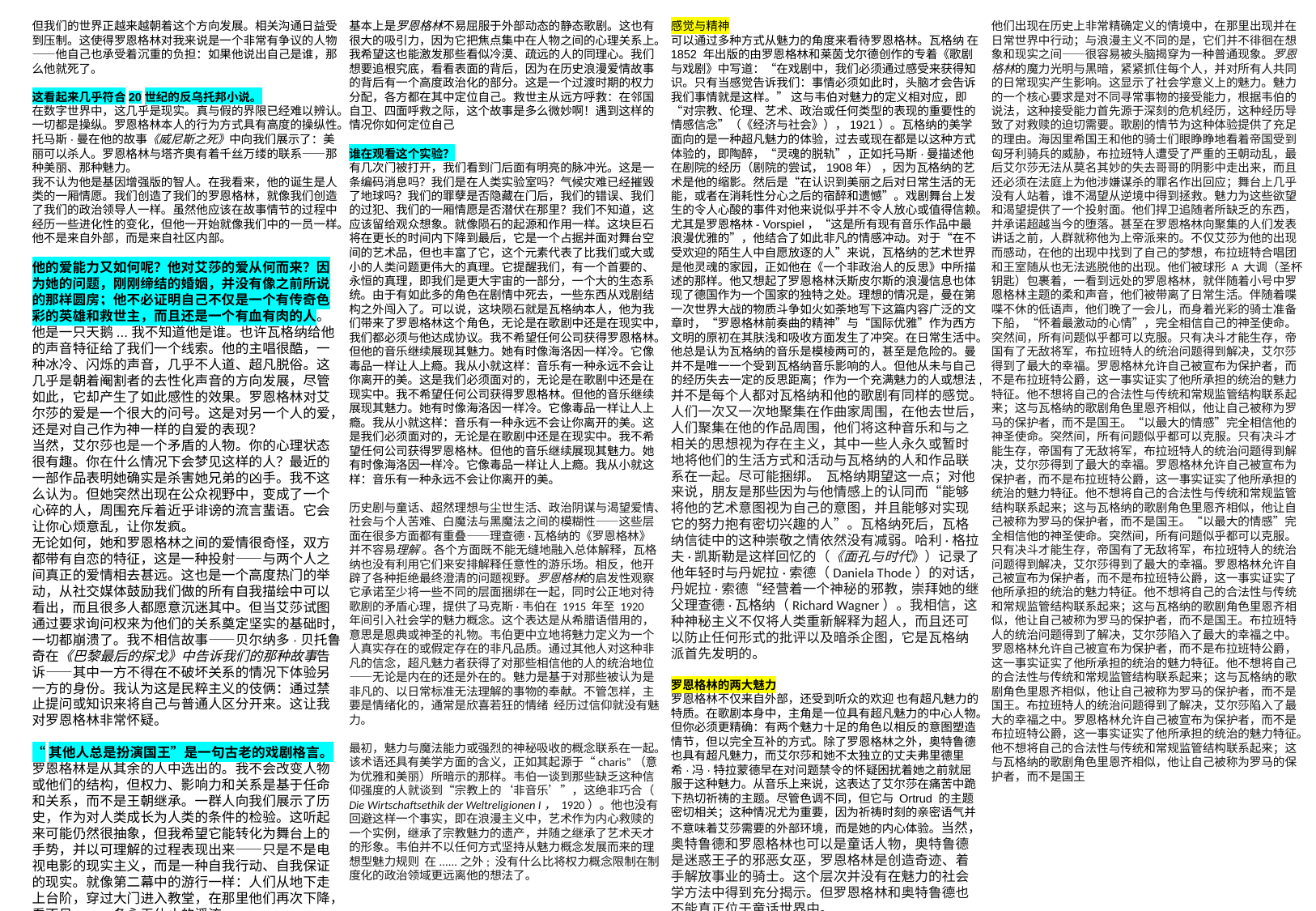

他们出现在历史上非常精确定义的情境中，在那里出现并在日常世界中行动；与浪漫主义不同的是，它们并不徘徊在想象和现实之间——很容易被头脑揭穿为一种普通现象。罗恩格林的魔力光明与黑暗，紧紧抓住每个人，并对所有人共同的日常现实产生影响。这显示了社会学意义上的魅力。魅力的一个核心要求是对不同寻常事物的接受能力，根据韦伯的说法，这种接受能力首先源于深刻的危机经历，这种经历导致了对救赎的迫切需要。歌剧的情节为这种体验提供了充足的理由。海因里希国王和他的骑士们眼睁睁地看着帝国受到匈牙利骑兵的威胁，布拉班特人遭受了严重的王朝动乱，最后艾尔莎无法从莫名其妙的失去哥哥的阴影中走出来，而且还必须在法庭上为他涉嫌谋杀的罪名作出回应；舞台上几乎没有人站着，谁不渴望从逆境中得到拯救。魅力为这些欲望和渴望提供了一个投射面。他们捍卫追随者所缺乏的东西，并承诺超越当今的堕落。甚至在罗恩格林向聚集的人们发表讲话之前，人群就称他为上帝派来的。不仅艾莎为他的出现而感动，在他的出现中找到了自己的梦想，布拉班特合唱团和王室随从也无法逃脱他的出现。他们被球形 A 大调（圣杯钥匙）包裹着，一看到远处的罗恩格林，就伴随着小号中罗恩格林主题的柔和声音，他们被带离了日常生活。伴随着喋喋不休的低语声，他们晚了一会儿，而身着光彩的骑士准备下船，“怀着最激动的心情”，完全相信自己的神圣使命。突然间，所有问题似乎都可以克服。只有决斗才能生存，帝国有了无敌将军，布拉班特人的统治问题得到解决，艾尔莎得到了最大的幸福。罗恩格林允许自己被宣布为保护者，而不是布拉班特公爵，这一事实证实了他所承担的统治的魅力特征。他不想将自己的合法性与传统和常规监管结构联系起来；这与瓦格纳的歌剧角色里恩齐相似，他让自己被称为罗马的保护者，而不是国王。“以最大的情感”完全相信他的神圣使命。突然间，所有问题似乎都可以克服。只有决斗才能生存，帝国有了无敌将军，布拉班特人的统治问题得到解决，艾尔莎得到了最大的幸福。罗恩格林允许自己被宣布为保护者，而不是布拉班特公爵，这一事实证实了他所承担的统治的魅力特征。他不想将自己的合法性与传统和常规监管结构联系起来；这与瓦格纳的歌剧角色里恩齐相似，他让自己被称为罗马的保护者，而不是国王。“以最大的情感”完全相信他的神圣使命。突然间，所有问题似乎都可以克服。只有决斗才能生存，帝国有了无敌将军，布拉班特人的统治问题得到解决，艾尔莎得到了最大的幸福。罗恩格林允许自己被宣布为保护者，而不是布拉班特公爵，这一事实证实了他所承担的统治的魅力特征。他不想将自己的合法性与传统和常规监管结构联系起来；这与瓦格纳的歌剧角色里恩齐相似，他让自己被称为罗马的保护者，而不是国王。布拉班特人的统治问题得到了解决，艾尔莎陷入了最大的幸福之中。罗恩格林允许自己被宣布为保护者，而不是布拉班特公爵，这一事实证实了他所承担的统治的魅力特征。他不想将自己的合法性与传统和常规监管结构联系起来；这与瓦格纳的歌剧角色里恩齐相似，他让自己被称为罗马的保护者，而不是国王。布拉班特人的统治问题得到了解决，艾尔莎陷入了最大的幸福之中。罗恩格林允许自己被宣布为保护者，而不是布拉班特公爵，这一事实证实了他所承担的统治的魅力特征。他不想将自己的合法性与传统和常规监管结构联系起来；这与瓦格纳的歌剧角色里恩齐相似，他让自己被称为罗马的保护者，而不是国王
感觉与精神
可以通过多种方式从魅力的角度来看待罗恩格林。瓦格纳 在 1852 年出版的由罗恩格林和莱茵戈尔德创作的专着《歌剧与戏剧》中写道：“在戏剧中，我们必须通过感受来获得知识。只有当感觉告诉我们：事情必须如此时，头脑才会告诉我们事情就是这样。” 这与韦伯对魅力的定义相对应，即“对宗教、伦理、艺术、政治或任何类型的表现的重要性的情感信念”（《经济与社会》），1921）。瓦格纳的美学面向的是一种超凡魅力的体验，过去或现在都是以这种方式体验的，即陶醉，“灵魂的脱轨”，正如托马斯·曼描述他在剧院的经历（剧院的尝试，1908年） ，因为瓦格纳的艺术是他的缩影。然后是“在认识到美丽之后对日常生活的无能，或者在消耗性分心之后的宿醉和遗憾”。戏剧舞台上发生的令人心酸的事件对他来说似乎并不令人放心或值得信赖。尤其是罗恩格林- Vorspiel，“这是所有现有音乐作品中最浪漫优雅的”，他结合了如此非凡的情感冲动。对于“在不受欢迎的陌生人中自愿放逐的人”来说，瓦格纳的艺术世界是他灵魂的家园，正如他在《一个非政治人的反思》中所描述的那样。他又想起了罗恩格林沃斯皮尔斯的浪漫信息也体现了德国作为一个国家的独特之处。理想的情况是，曼在第一次世界大战的物质斗争如火如荼地写下这篇内容广泛的文章时，“罗恩格林前奏曲的精神”与“国际优雅”作为西方文明的原初在其肤浅和吸收方面发生了冲突。在日常生活中。他总是认为瓦格纳的音乐是模棱两可的，甚至是危险的。曼并不是唯一一个受到瓦格纳音乐影响的人。但他从未与自己的经历失去一定的反思距离；作为一个充满魅力的人或想法, 并不是每个人都对瓦格纳和他的歌剧有同样的感觉。人们一次又一次地聚集在作曲家周围，在他去世后，人们聚集在他的作品周围，他们将这种音乐和与之相关的思想视为存在主义，其中一些人永久或暂时地将他们的生活方式和活动与瓦格纳的人和作品联系在一起。尽可能捆绑。  瓦格纳期望这一点；对他来说，朋友是那些因为与他情感上的认同而“能够将他的艺术意图视为自己的意图，并且能够对实现它的努力抱有密切兴趣的人”。瓦格纳死后，瓦格纳信徒中的这种崇敬之情依然没有减弱。哈利·格拉夫·凯斯勒是这样回忆的（《面孔与时代》）记录了他年轻时与丹妮拉·索德（Daniela Thode）的对话，丹妮拉·索德“经营着一个神秘的邪教，崇拜她的继父理查德·瓦格纳（Richard Wagner）。我相信，这种神秘主义不仅将人类重新解释为超人，而且还可以防止任何形式的批评以及暗杀企图，它是瓦格纳派首先发明的。

罗恩格林的两大魅力
罗恩格林不仅来自外部，还受到听众的欢迎 也有超凡魅力的特质。在歌剧本身中，主角是一位具有超凡魅力的中心人物。但你必须更精确：有两个魅力十足的角色以相反的意图塑造情节，但以完全互补的方式。除了罗恩格林之外，奥特鲁德也具有超凡魅力，而艾尔莎和她不太独立的丈夫弗里德里希·冯·特拉蒙德早在对问题禁令的怀疑困扰着她之前就屈服于这种魅力。从音乐上来说，这表达了艾尔莎在痛苦中跪下热切祈祷的主题。尽管色调不同，但它与 Ortrud 的主题密切相关；这种情况尤为重要，因为祈祷时刻的亲密语气并不意味着艾莎需要的外部环境，而是她的内心体验。当然，奥特鲁德和罗恩格林也可以是童话人物，奥特鲁德是迷惑王子的邪恶女巫，罗恩格林是创造奇迹、着手解放事业的骑士。这个层次并没有在魅力的社会学方法中得到充分揭示。但罗恩格林和奥特鲁德也不能真正位于童话世界中。
基本上是罗恩格林不易屈服于外部动态的静态歌剧。这也有很大的吸引力，因为它把焦点集中在人物之间的心理关系上。我希望这也能激发那些看似冷漠、疏远的人的同理心。我们想要追根究底，看看表面的背后，因为在历史浪漫爱情故事的背后有一个高度政治化的部分。这是一个过渡时期的权力分配，各方都在其中定位自己。救世主从远方呼救：在邻国自卫、四面呼救之际，这个故事是多么微妙啊！遇到这样的情况你如何定位自己

谁在观看这个实验？
有几次门被打开，我们看到门后面有明亮的脉冲光。这是一条编码消息吗？我们是在人类实验室吗？气候灾难已经摧毁了地球吗？我们的罪孽是否隐藏在门后，我们的错误、我们的过犯、我们的一厢情愿是否潜伏在那里？我们不知道，这应该留给观众想象。就像陨石的起源和作用一样。这块巨石将在更长的时间内下降到最后，它是一个占据并面对舞台空间的艺术品，但也丰富了它，这个元素代表了比我们或大或小的人类问题更伟大的真理。它提醒我们，有一个首要的、永恒的真理，即我们是更大宇宙的一部分，一个大的生态系统。由于有如此多的角色在剧情中死去，一些东西从戏剧结构之外闯入了。可以说，这块陨石就是瓦格纳本人，他为我们带来了罗恩格林这个角色，无论是在歌剧中还是在现实中，我们都必须与他达成协议。我不希望任何公司获得罗恩格林。但他的音乐继续展现其魅力。她有时像海洛因一样冷。它像毒品一样让人上瘾。我从小就这样：音乐有一种永远不会让你离开的美。这是我们必须面对的，无论是在歌剧中还是在现实中。我不希望任何公司获得罗恩格林。但他的音乐继续展现其魅力。她有时像海洛因一样冷。它像毒品一样让人上瘾。我从小就这样：音乐有一种永远不会让你离开的美。这是我们必须面对的，无论是在歌剧中还是在现实中。我不希望任何公司获得罗恩格林。但他的音乐继续展现其魅力。她有时像海洛因一样冷。它像毒品一样让人上瘾。我从小就这样：音乐有一种永远不会让你离开的美。

历史剧与童话、超然理想与尘世生活、政治阴谋与渴望爱情、社会与个人苦难、白魔法与黑魔法之间的模糊性——这些层面在很多方面都有重叠——理查德·瓦格纳的《罗恩格林》并不容易理解 。各个方面既不能无缝地融入总体解释，瓦格纳也没有利用它们来安排解释任意性的游乐场。相反，他开辟了各种拒绝最终澄清的问题视野。罗恩格林的启发性观察它承诺至少将一些不同的层面捆绑在一起，同时公正地对待歌剧的矛盾心理，提供了马克斯·韦伯在 1915 年至 1920 年间引入社会学的魅力概念。这个表达是从希腊语借用的，意思是恩典或神圣的礼物。韦伯更中立地将魅力定义为一个人真实存在的或假定存在的非凡品质。通过其他人对这种非凡的信念，超凡魅力者获得了对那些相信他的人的统治地位——无论是内在的还是外在的。魅力是基于对那些被认为是非凡的、以日常标准无法理解的事物的奉献。不管怎样，主要是情绪化的，通常是欣喜若狂的情绪  经历过信仰就没有魅力。

最初，魅力与魔法能力或强烈的神秘吸收的概念联系在一起。该术语还具有美学方面的含义，正如其起源于“charis”（意为优雅和美丽）所暗示的那样。韦伯一谈到那些缺乏这种信仰强度的人就谈到“宗教上的‘非音乐’”，这绝非巧合（​​Die Wirtschaftsethik der Weltreligionen I， 1920）。他也没有回避这样一个事实，即在浪漫主义中，艺术作为内心救赎的一个实例，继承了宗教魅力的遗产，并随之继承了艺术天才的形象。韦伯并不以任何方式坚持从魅力概念发展而来的理想型魅力规则  在......之外; 没有什么比将权力概念限制在制度化的政治领域更远离他的想法了。

但我们的世界正越来越朝着这个方向发展。相关沟通日益受到压制。这使得罗恩格林对我来说是一个非常有争议的人物——他自己也承受着沉重的负担：如果他说出自己是谁，那么他就死了。

这看起来几乎符合20世纪的反乌托邦小说。
在数字世界中，这几乎是现实。真与假的界限已经难以辨认。一切都是操纵。罗恩格林本人的行为方式具有高度的操纵性。托马斯·曼在他的故事《威尼斯之死》中向我们展示了：美丽可以杀人。罗恩格林与塔齐奥有着千丝万缕的联系——那种美丽、那种魅力。
我不认为他是基因增强版的智人。在我看来，他的诞生是人类的一厢情愿。我们创造了我们的罗恩格林，就像我们创造了我们的政治领导人一样。虽然他应该在故事情节的过程中经历一些进化性的变化，但他一开始就像我们中的一员一样。他不是来自外部，而是来自社区内部。

他的爱能力又如何呢？他对艾莎的爱从何而来？因为她的问题，刚刚缔结的婚姻，并没有像之前所说的那样圆房；他不必证明自己不仅是一个有传奇色彩的英雄和救世主，而且还是一个有血有肉的人。
他是一只天鹅...我不知道他是谁。也许瓦格纳给他的声音特征给了我们一个线索。他的主唱很酷，一种冰冷、闪烁的声音，几乎不人道、超凡脱俗。这几乎是朝着阉割者的去性化声音的方向发展，尽管如此，它却产生了如此感性的效果。罗恩格林对艾尔莎的爱是一个很大的问号。这是对另一个人的爱，还是对自己作为神一样的自爱的表现？
当然，艾尔莎也是一个矛盾的人物。你的心理状态很有趣。你在什么情况下会梦见这样的人？最近的一部作品表明她确实是杀害她兄弟的凶手。我不这么认为。但她突然出现在公众视野中，变成了一个心碎的人，周围充斥着近乎诽谤的流言蜚语。它会让你心烦意乱，让你发疯。
无论如何，她和罗恩格林之间的爱情很奇怪，双方都带有自恋的特征，这是一种投射——与两个人之间真正的爱情相去甚远。这也是一个高度热门的举动，从社交媒体鼓励我们做的所有自我描绘中可以看出，而且很多人都愿意沉迷其中。但当艾莎试图通过要求询问权来为他们的关系奠定坚实的基础时，一切都崩溃了。我不相信故事——贝尔纳多·贝托鲁奇在《巴黎最后的探戈》中告诉我们的那种故事告诉——其中一方不得在不破坏关系的情况下体验另一方的身份。我认为这是民粹主义的伎俩：通过禁止提问或知识来将自己与普通人区分开来。这让我对罗恩格林非常怀疑。

“其他人总是扮演国王”是一句古老的戏剧格言。
罗恩格林是从其余的人中选出的。我不会改变人物或他们的结构，但权力、影响力和关系是基于任命和关系，而不是王朝继承。一群人向我们展示了历史，作为对人类成长为人类的条件的检验。这听起来可能仍然很抽象，但我希望它能转化为舞台上的手势，并以可理解的过程表现出来——只是不是电视电影的现实主义，而是一种自我行动、自我保证的现实。就像第二幕中的游行一样：人们从地下走上台阶，穿过大门进入教堂，在那里他们再次下降，看不见——一条永无休止的溪流